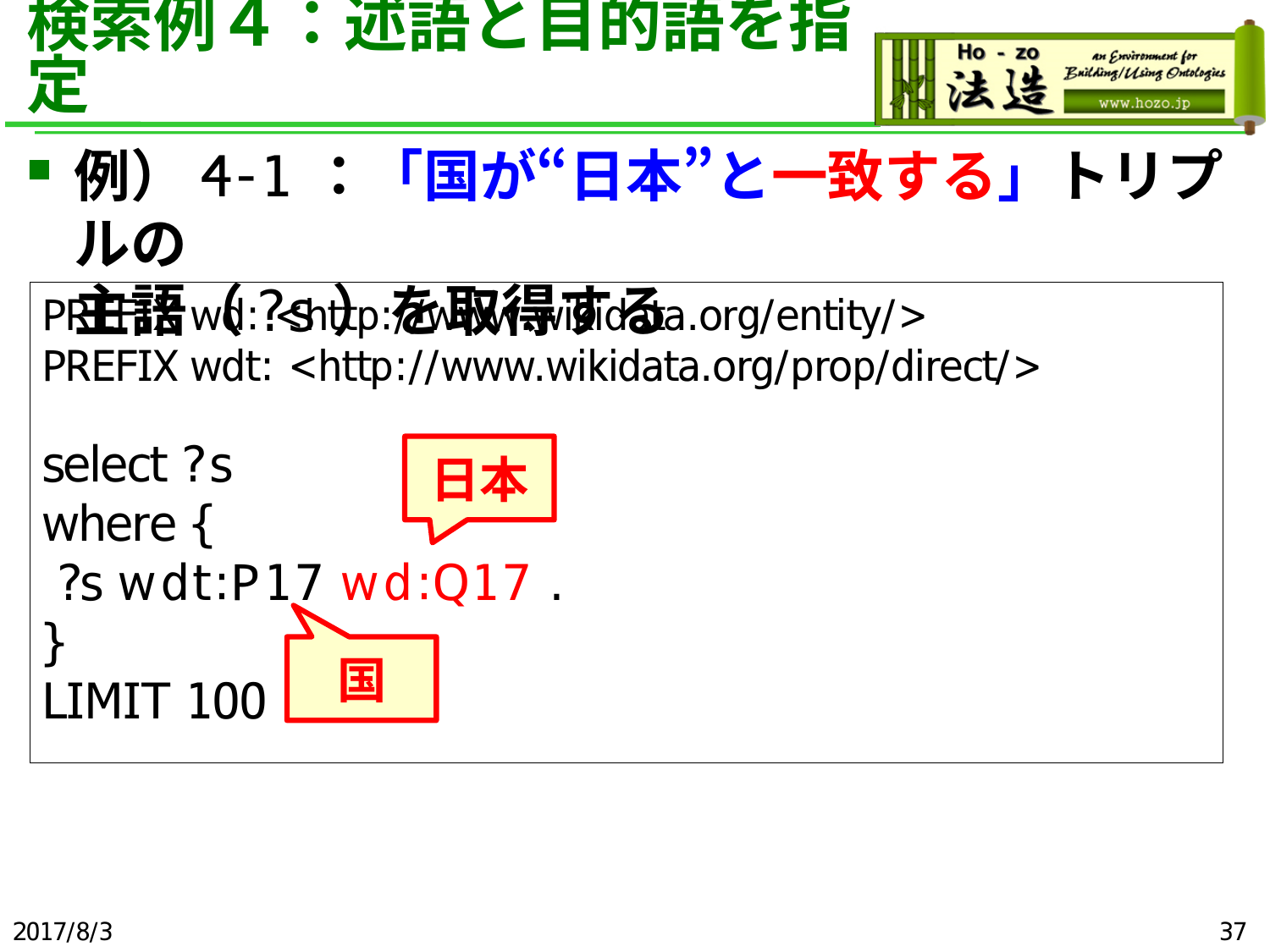

# 検索例４：述語と目的語を指定
例）4-1：「国が“日本”と一致する」トリプルの
主語（?s）を取得する
PREFIX wd: <http://www.wikidata.org/entity/>
PREFIX wdt: <http://www.wikidata.org/prop/direct/>

select ?s
where {
 ?s wdt:P17 wd:Q17 .
}
LIMIT 100
日本
国
2017/8/3
37